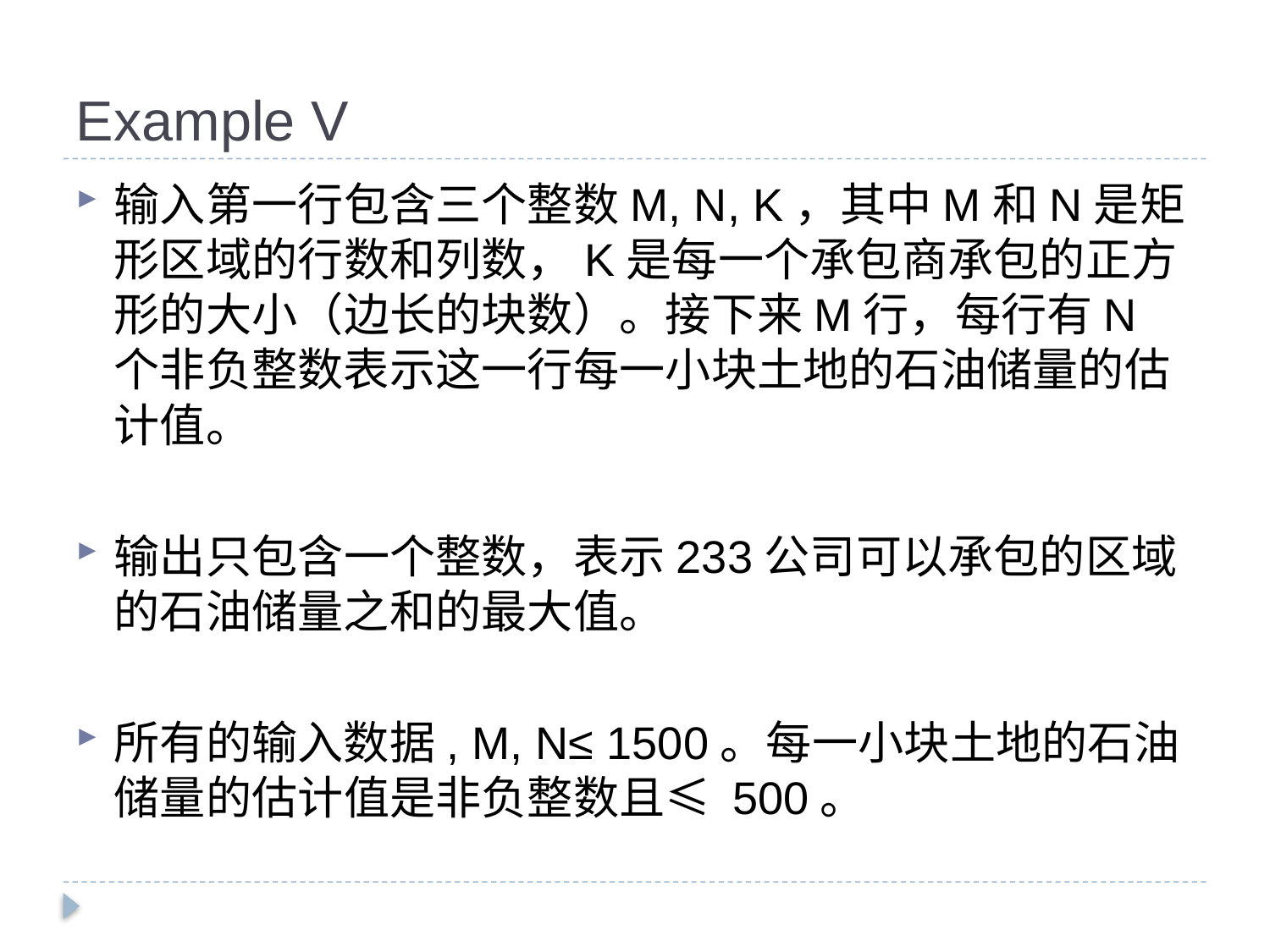

# Example V
输入第一行包含三个整数M, N, K，其中M和N是矩形区域的行数和列数，K是每一个承包商承包的正方形的大小（边长的块数）。接下来M行，每行有N个非负整数表示这一行每一小块土地的石油储量的估计值。

输出只包含一个整数，表示233公司可以承包的区域的石油储量之和的最大值。

所有的输入数据, M, N≤ 1500。每一小块土地的石油储量的估计值是非负整数且≤ 500。